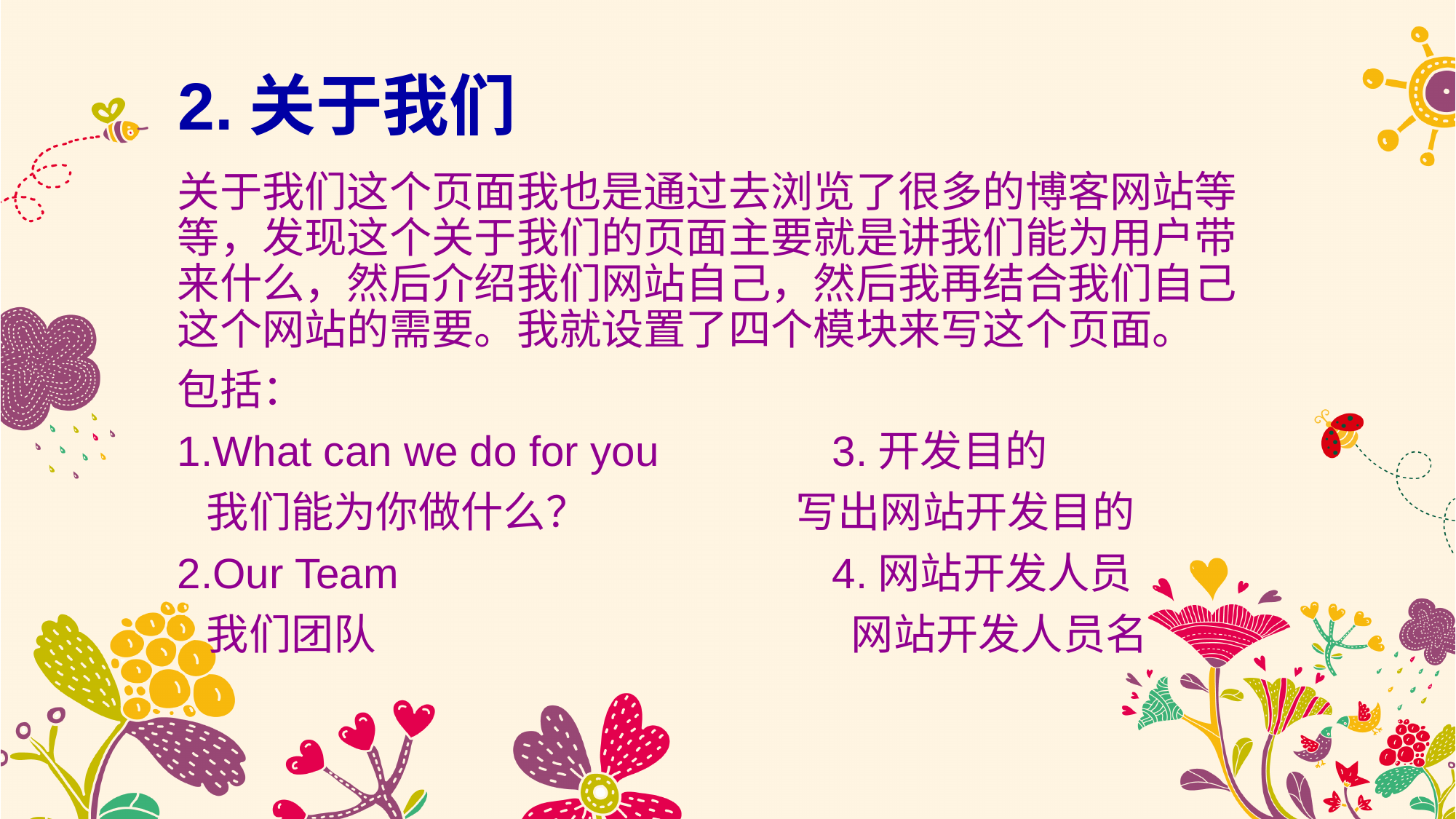

# 2.关于我们
关于我们这个页面我也是通过去浏览了很多的博客网站等等，发现这个关于我们的页面主要就是讲我们能为用户带来什么，然后介绍我们网站自己，然后我再结合我们自己这个网站的需要。我就设置了四个模块来写这个页面。
包括：
1.What can we do for you		3.开发目的
  我们能为你做什么？                      写出网站开发目的
2.Our Team				4.网站开发人员
  我们团队					  网站开发人员名